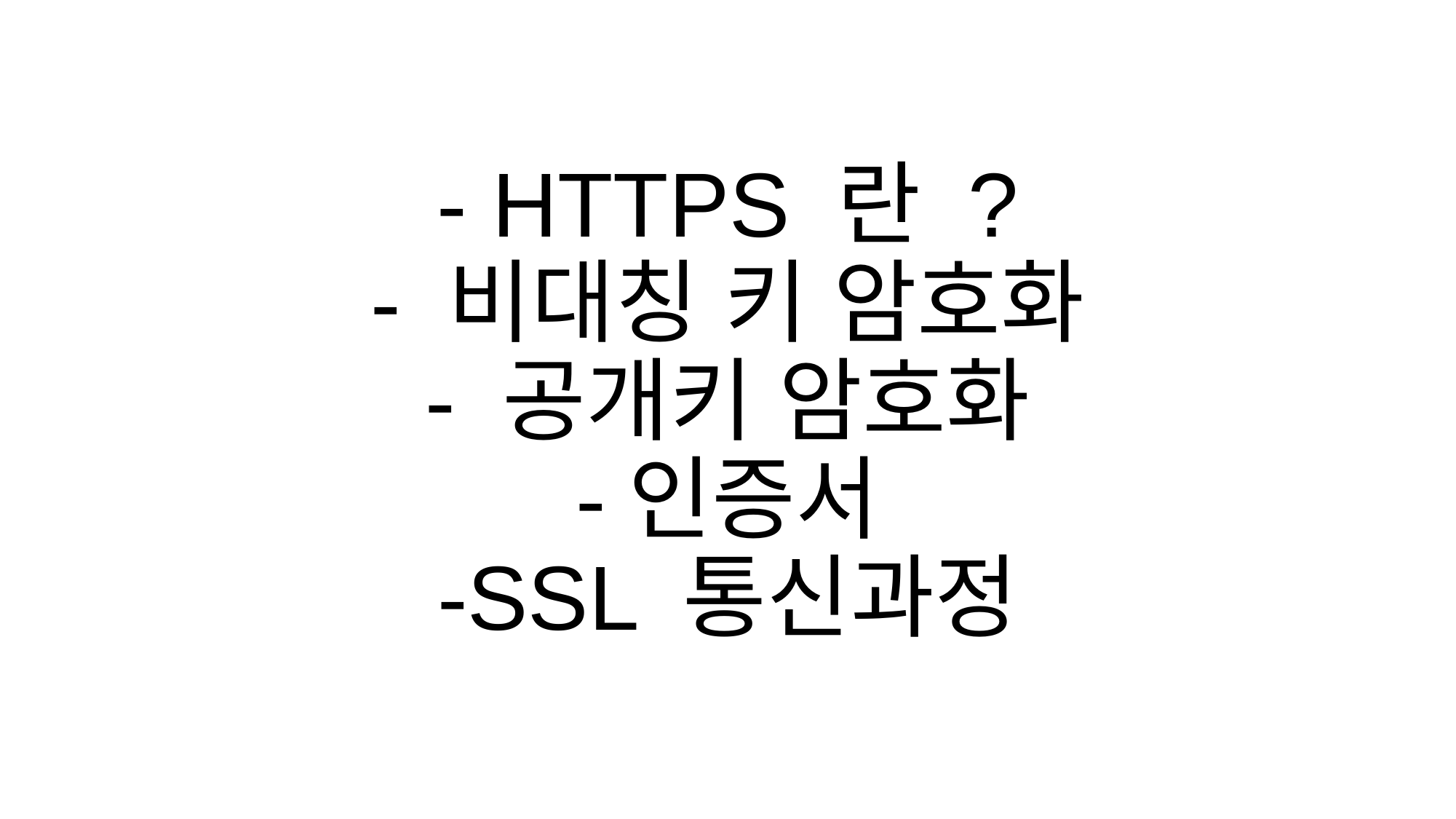

# - HTTPS 란 ? - 비대칭 키 암호화 - 공개키 암호화 -인증서 -SSL 통신과정